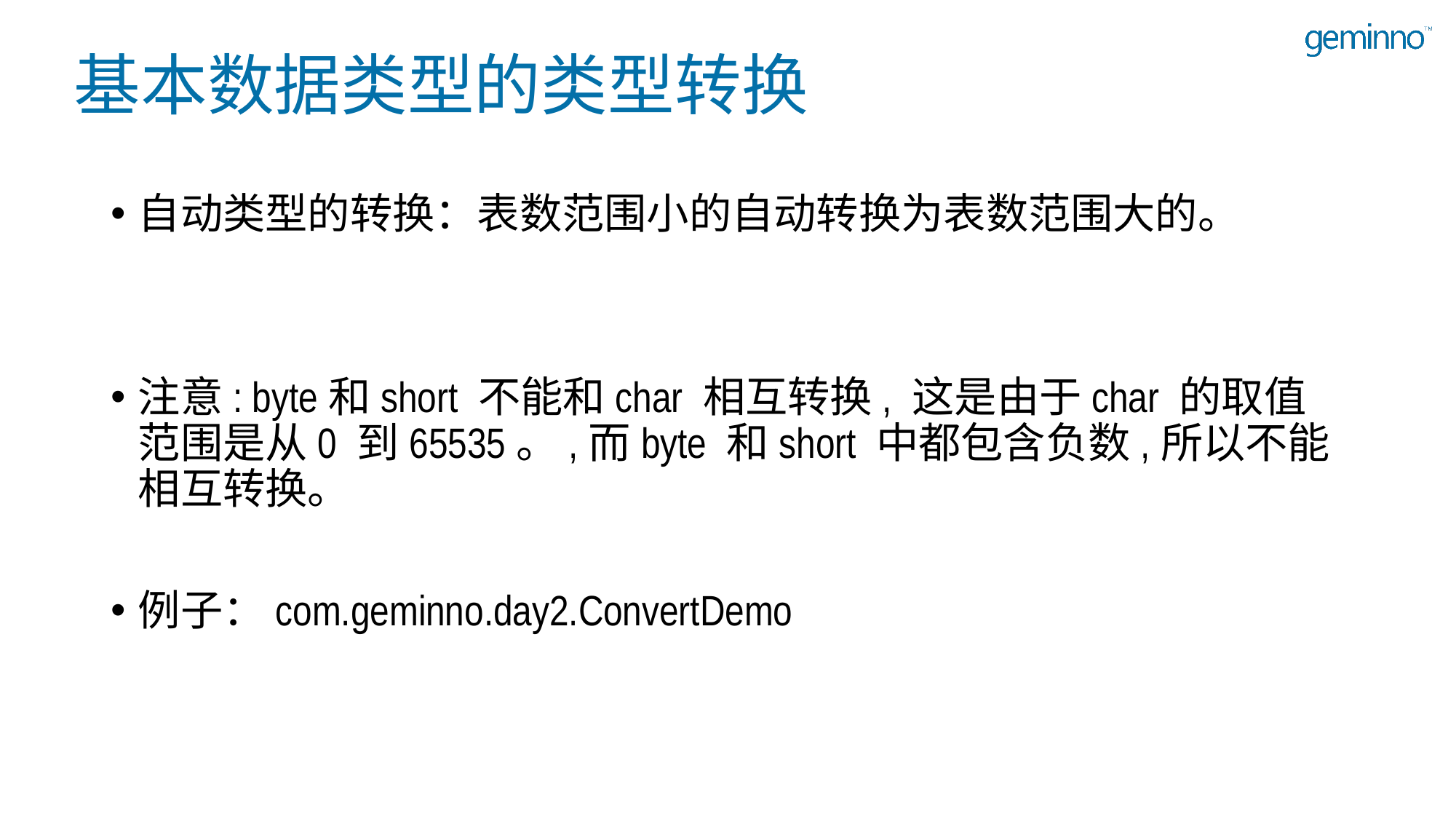

# 基本数据类型的类型转换
自动类型的转换：表数范围小的自动转换为表数范围大的。

注意: byte和short 不能和char 相互转换, 这是由于char 的取值范围是从0 到65535。,而byte 和short 中都包含负数,所以不能相互转换。

例子：com.geminno.day2.ConvertDemo